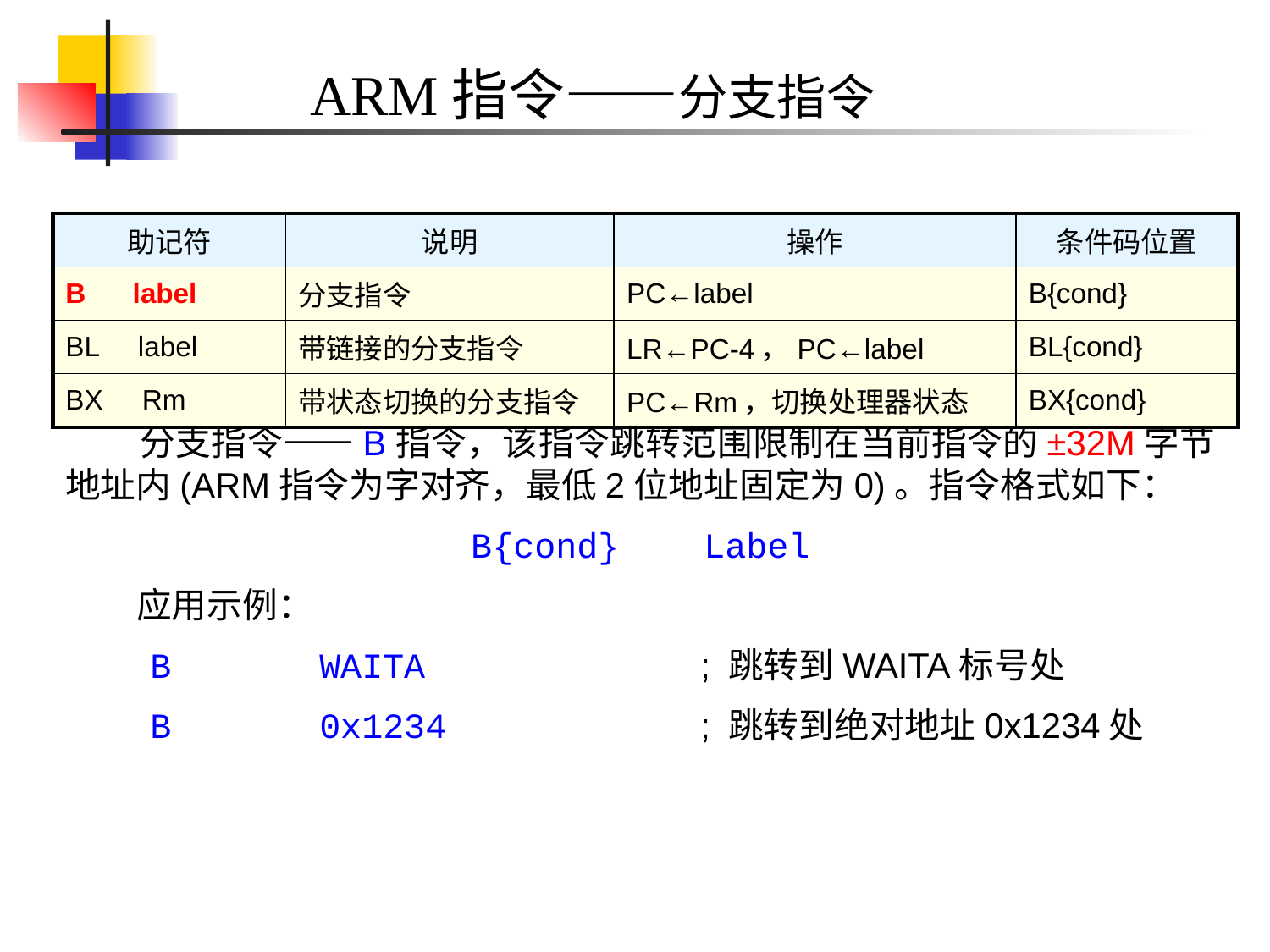

ARM指令——分支指令
| 助记符 | 说明 | 操作 | 条件码位置 |
| --- | --- | --- | --- |
| B label | 分支指令 | PC←label | B{cond} |
| BL label | 带链接的分支指令 | LR←PC-4，PC←label | BL{cond} |
| BX Rm | 带状态切换的分支指令 | PC←Rm，切换处理器状态 | BX{cond} |
        分支指令——B指令，该指令跳转范围限制在当前指令的±32M字节地址内(ARM指令为字对齐，最低2位地址固定为0)。指令格式如下：
B{cond}    Label
        应用示例：
    B   	WAITA			; 跳转到WAITA标号处
    B		0x1234		; 跳转到绝对地址0x1234处